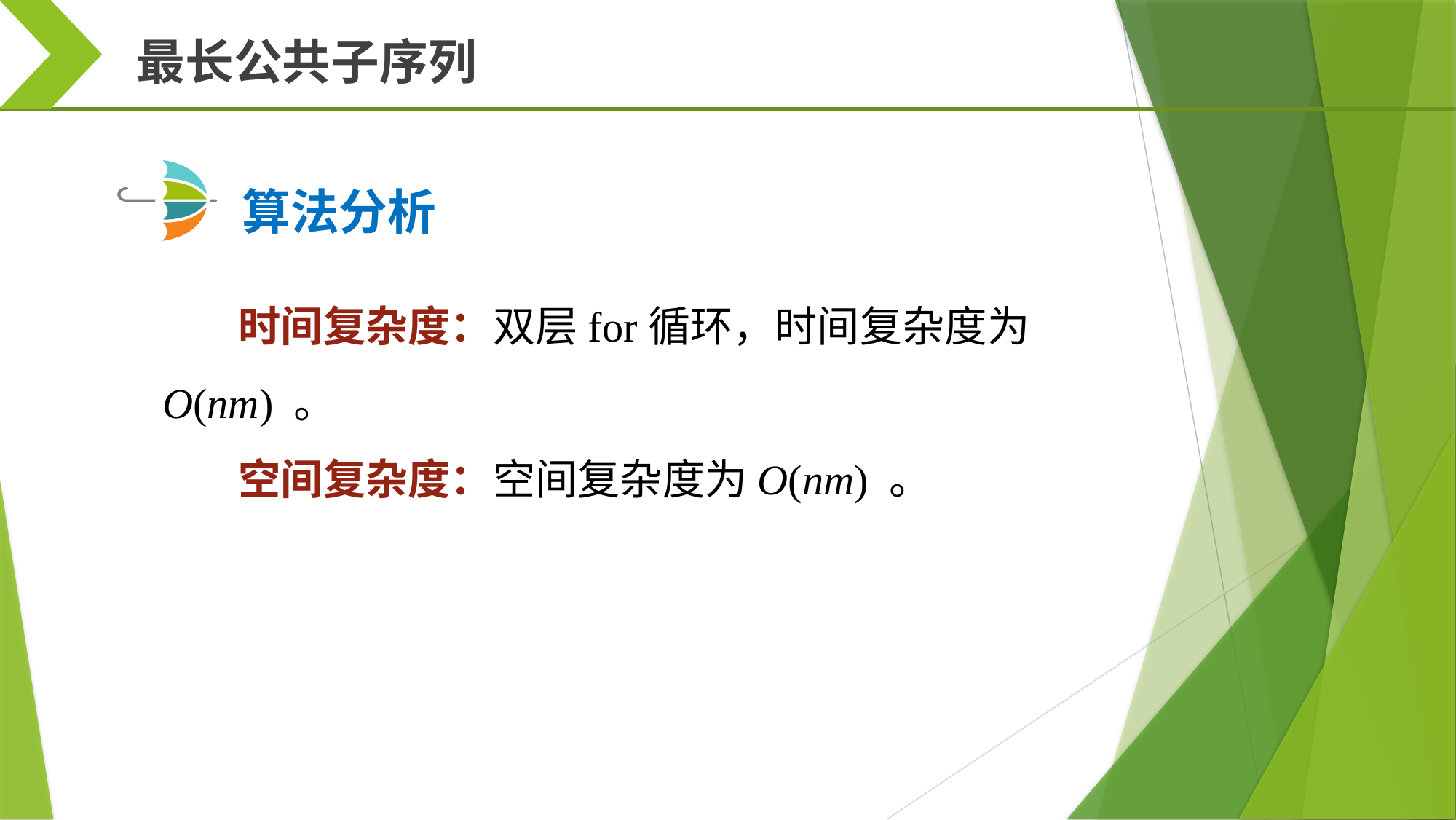

最长公共子序列

算法分析
时间复杂度：双层for循环，时间复杂度为O(nm) 。
空间复杂度：空间复杂度为O(nm) 。